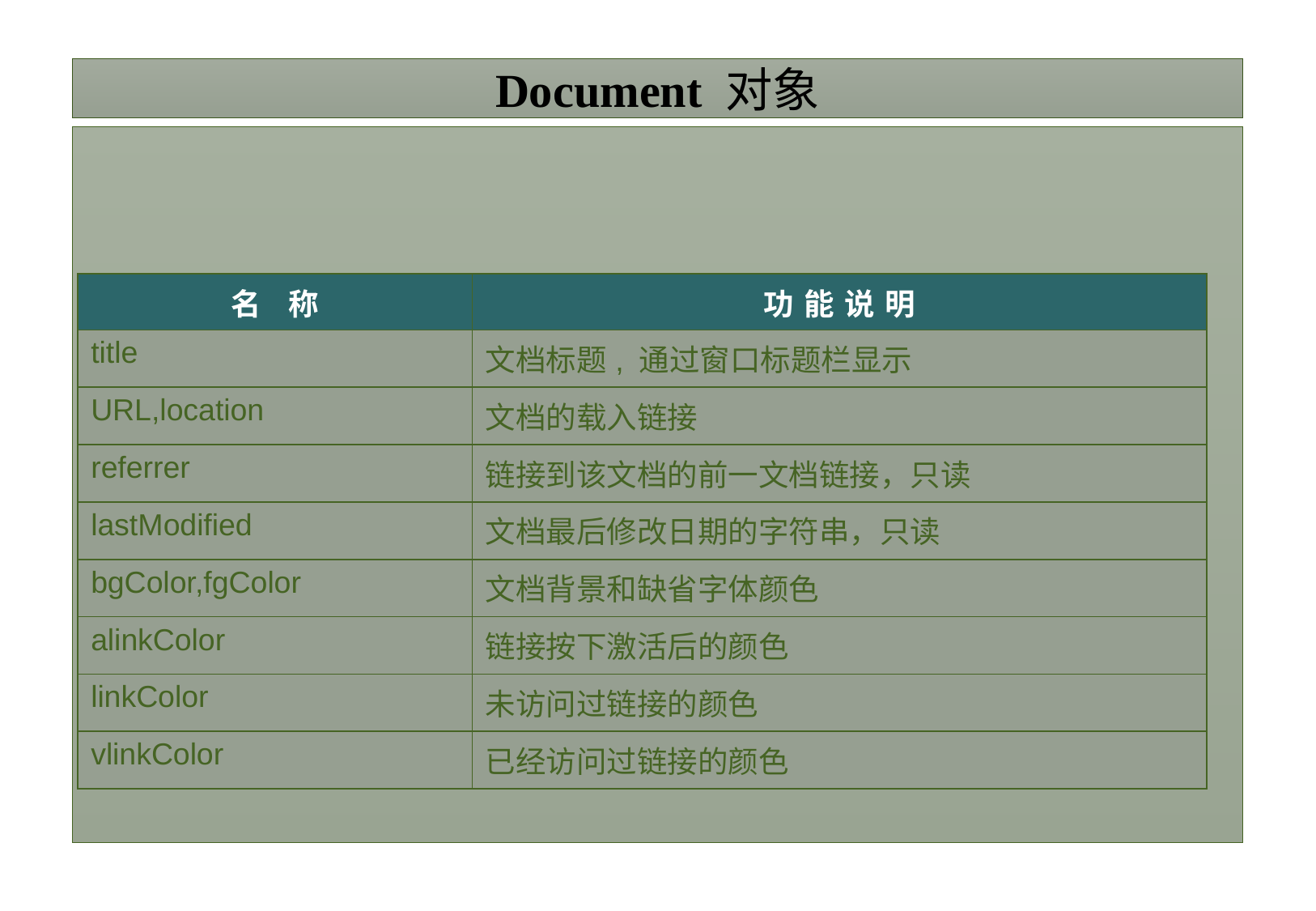

# Document 对象
常用字符串属性
| 名 称 | 功能说明 |
| --- | --- |
| title | 文档标题, 通过窗口标题栏显示 |
| URL,location | 文档的载入链接 |
| referrer | 链接到该文档的前一文档链接，只读 |
| lastModified | 文档最后修改日期的字符串，只读 |
| bgColor,fgColor | 文档背景和缺省字体颜色 |
| alinkColor | 链接按下激活后的颜色 |
| linkColor | 未访问过链接的颜色 |
| vlinkColor | 已经访问过链接的颜色 |